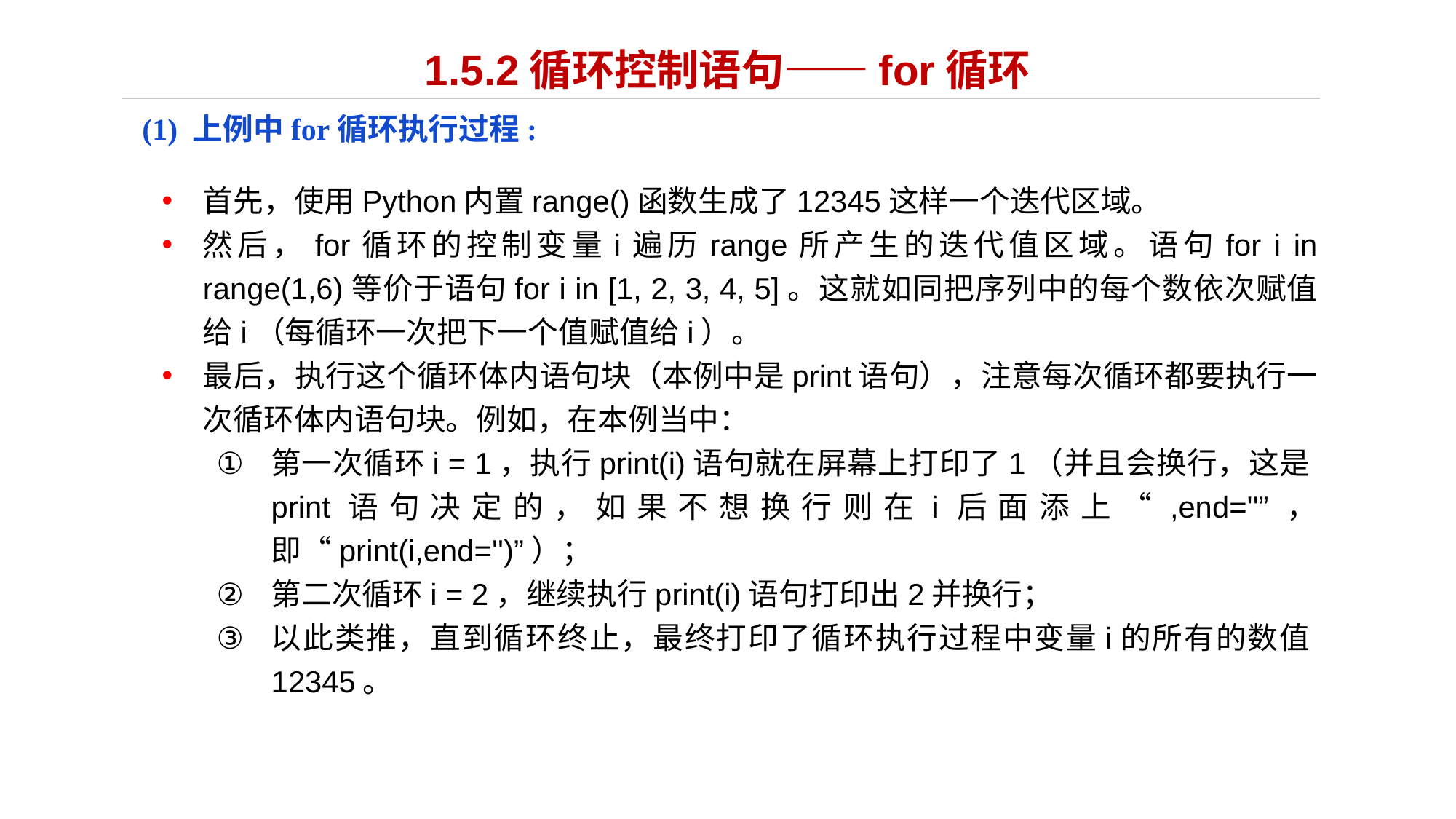

# 1.5.2循环控制语句——for循环
(1) 上例中for循环执行过程:
首先，使用Python内置range()函数生成了12345这样一个迭代区域。
然后，for循环的控制变量i遍历range所产生的迭代值区域。语句for i in range(1,6)等价于语句for i in [1, 2, 3, 4, 5]。这就如同把序列中的每个数依次赋值给i（每循环一次把下一个值赋值给i）。
最后，执行这个循环体内语句块（本例中是print语句），注意每次循环都要执行一次循环体内语句块。例如，在本例当中：
第一次循环i = 1，执行print(i)语句就在屏幕上打印了1（并且会换行，这是print语句决定的，如果不想换行则在i后面添上“,end=''”，即“print(i,end='')”）；
第二次循环i = 2，继续执行print(i)语句打印出2并换行；
以此类推，直到循环终止，最终打印了循环执行过程中变量i的所有的数值12345。